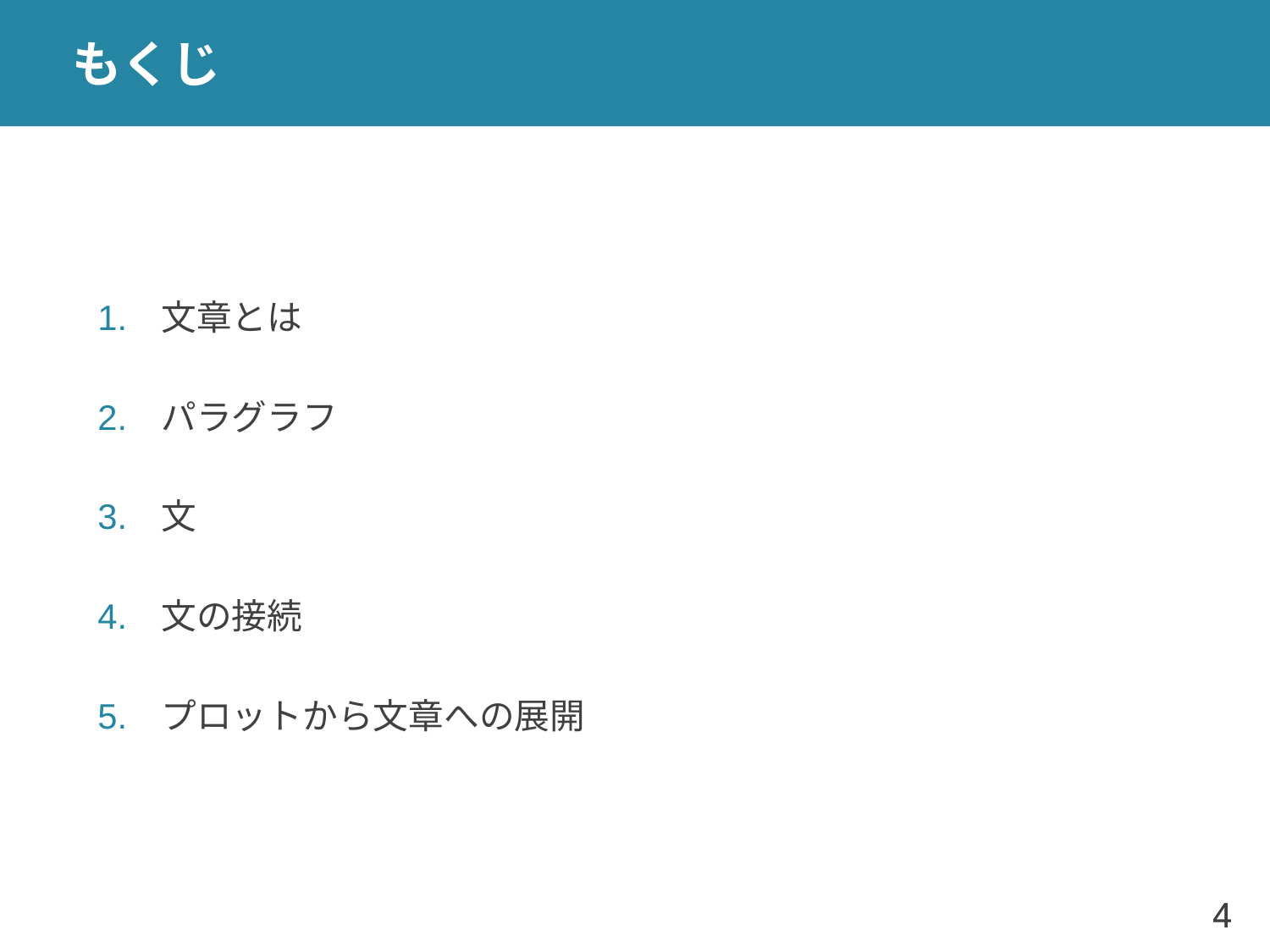

# もくじ
文章とは
パラグラフ
文
文の接続
プロットから文章への展開